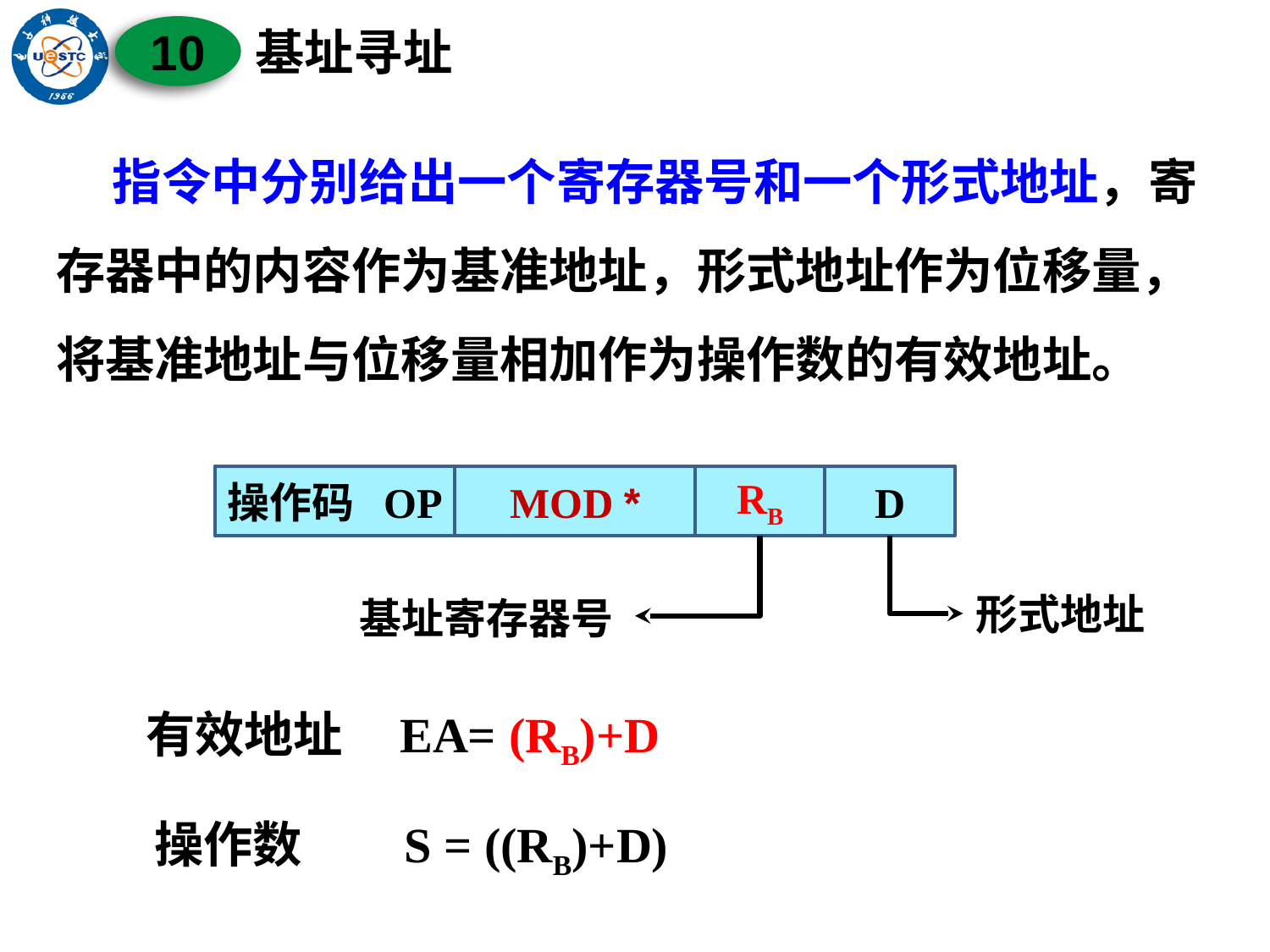

基址寻址
10
    指令中分别给出一个寄存器号和一个形式地址，寄存器中的内容作为基准地址，形式地址作为位移量，将基准地址与位移量相加作为操作数的有效地址。
操作码  OP
MOD *
RB
D
形式地址
基址寄存器号
有效地址    EA= (RB)+D
操作数        S = ((RB)+D)